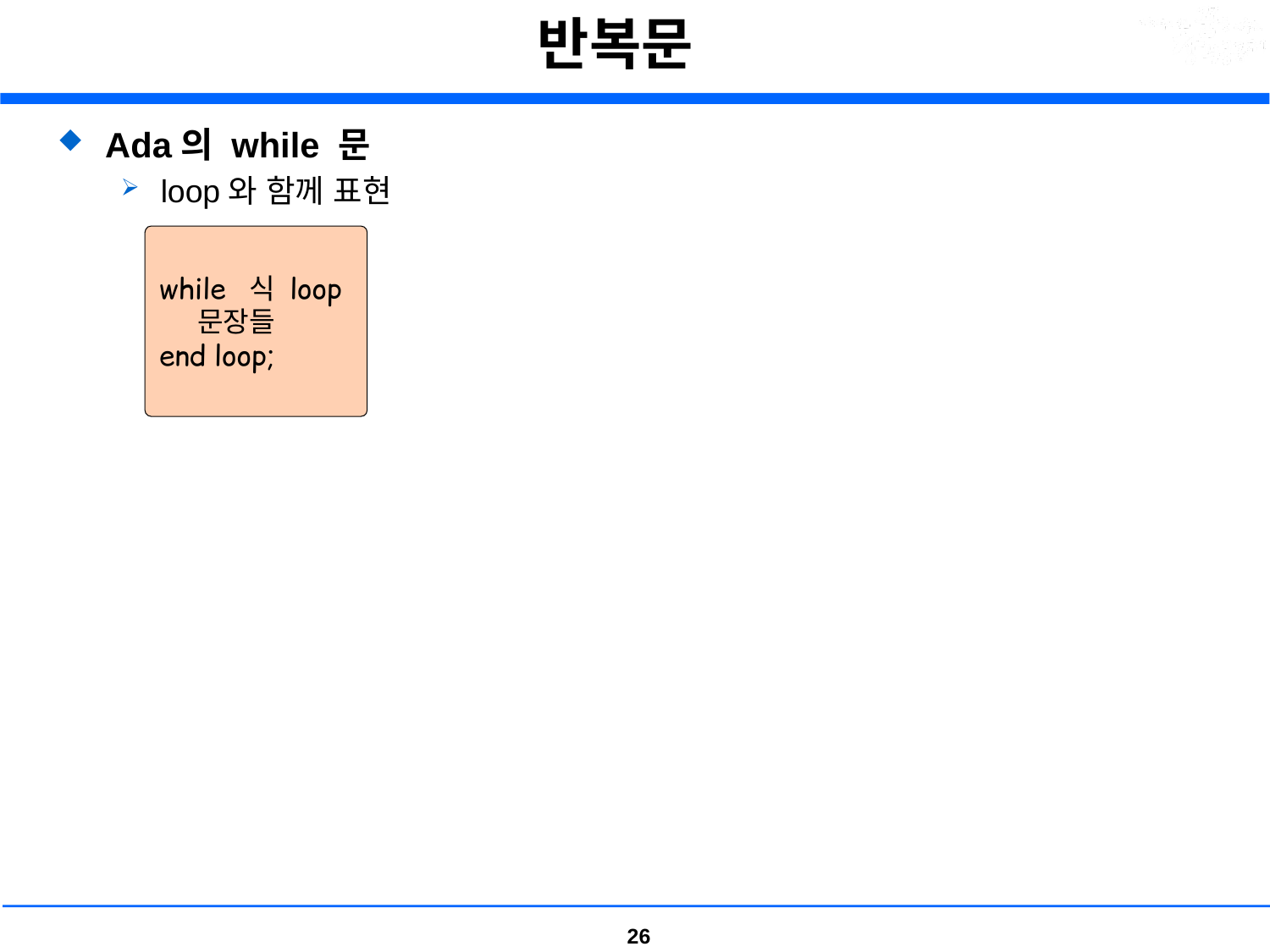

# 반복문
Ada의 while 문
loop와 함께 표현

while  식 loop
    문장들
end loop;